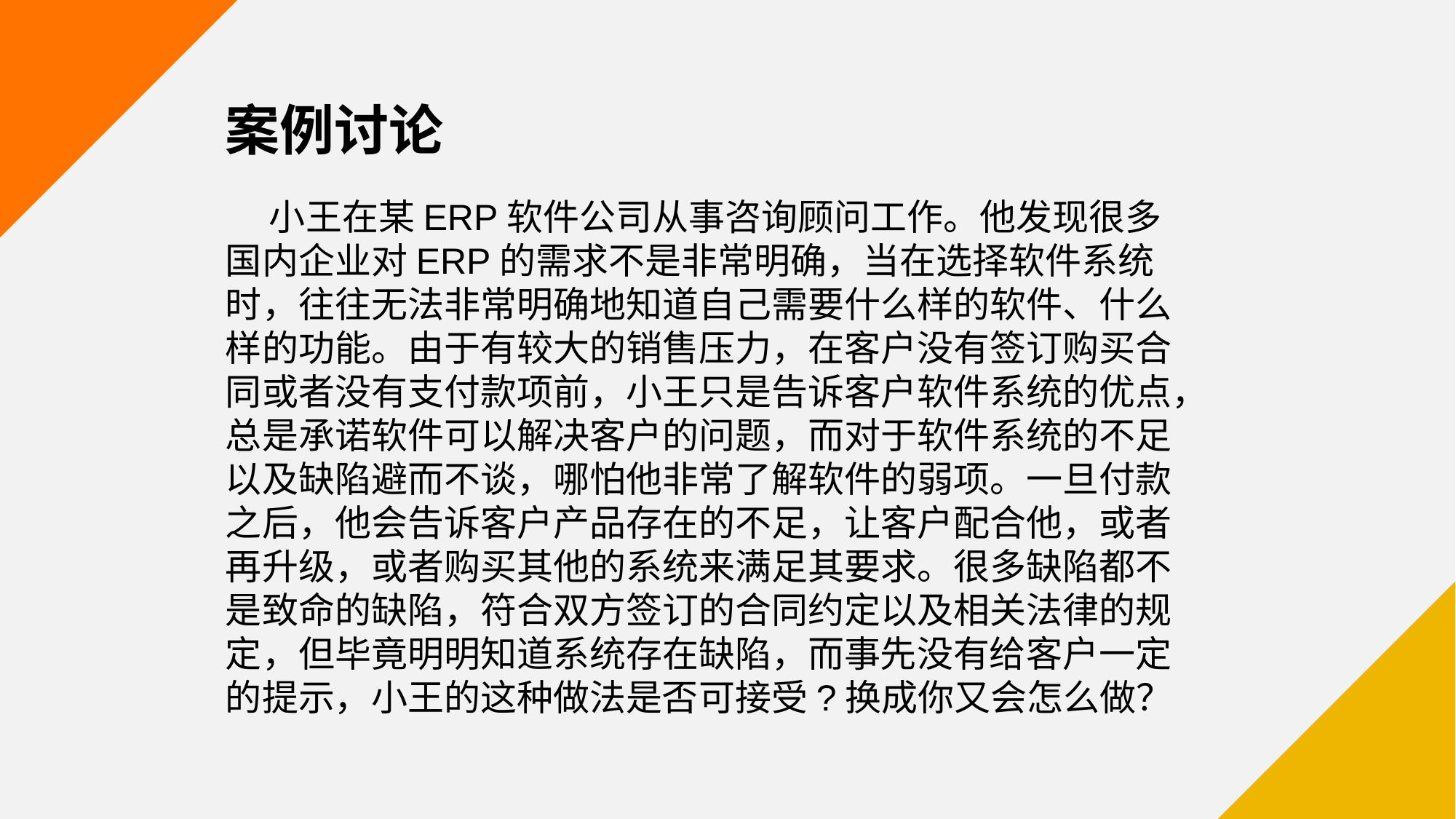

案例讨论

      小王在某ERP软件公司从事咨询顾问工作。他发现很多国内企业对ERP的需求不是非常明确，当在选择软件系统时，往往无法非常明确地知道自己需要什么样的软件、什么样的功能。由于有较大的销售压力，在客户没有签订购买合同或者没有支付款项前，小王只是告诉客户软件系统的优点，总是承诺软件可以解决客户的问题，而对于软件系统的不足以及缺陷避而不谈，哪怕他非常了解软件的弱项。一旦付款之后，他会告诉客户产品存在的不足，让客户配合他，或者再升级，或者购买其他的系统来满足其要求。很多缺陷都不是致命的缺陷，符合双方签订的合同约定以及相关法律的规定，但毕竟明明知道系统存在缺陷，而事先没有给客户一定的提示，小王的这种做法是否可接受?换成你又会怎么做？